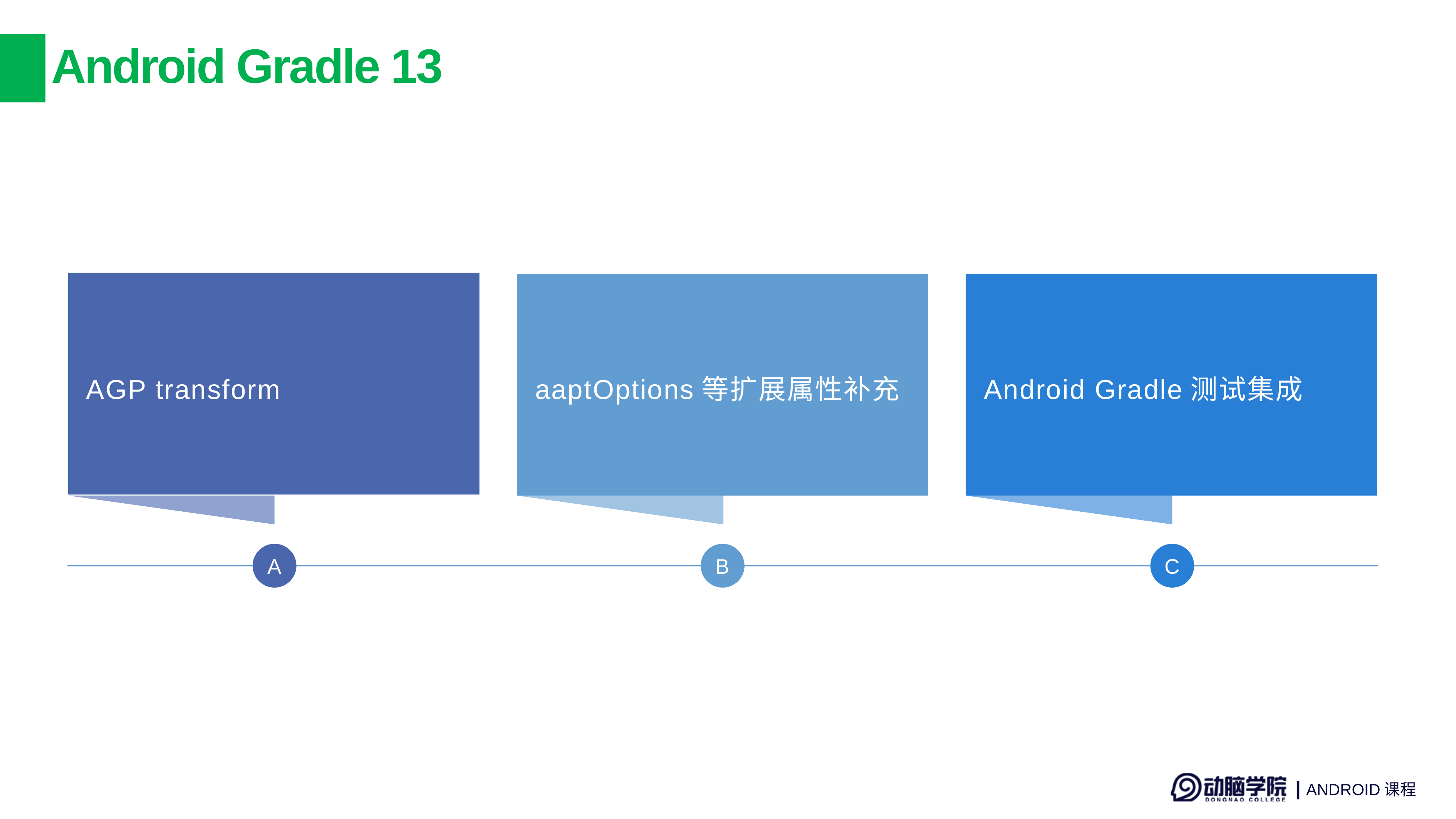

# Android Gradle 13

AGP transform
aaptOptions等扩展属性补充
Android Gradle测试集成

A
B
C